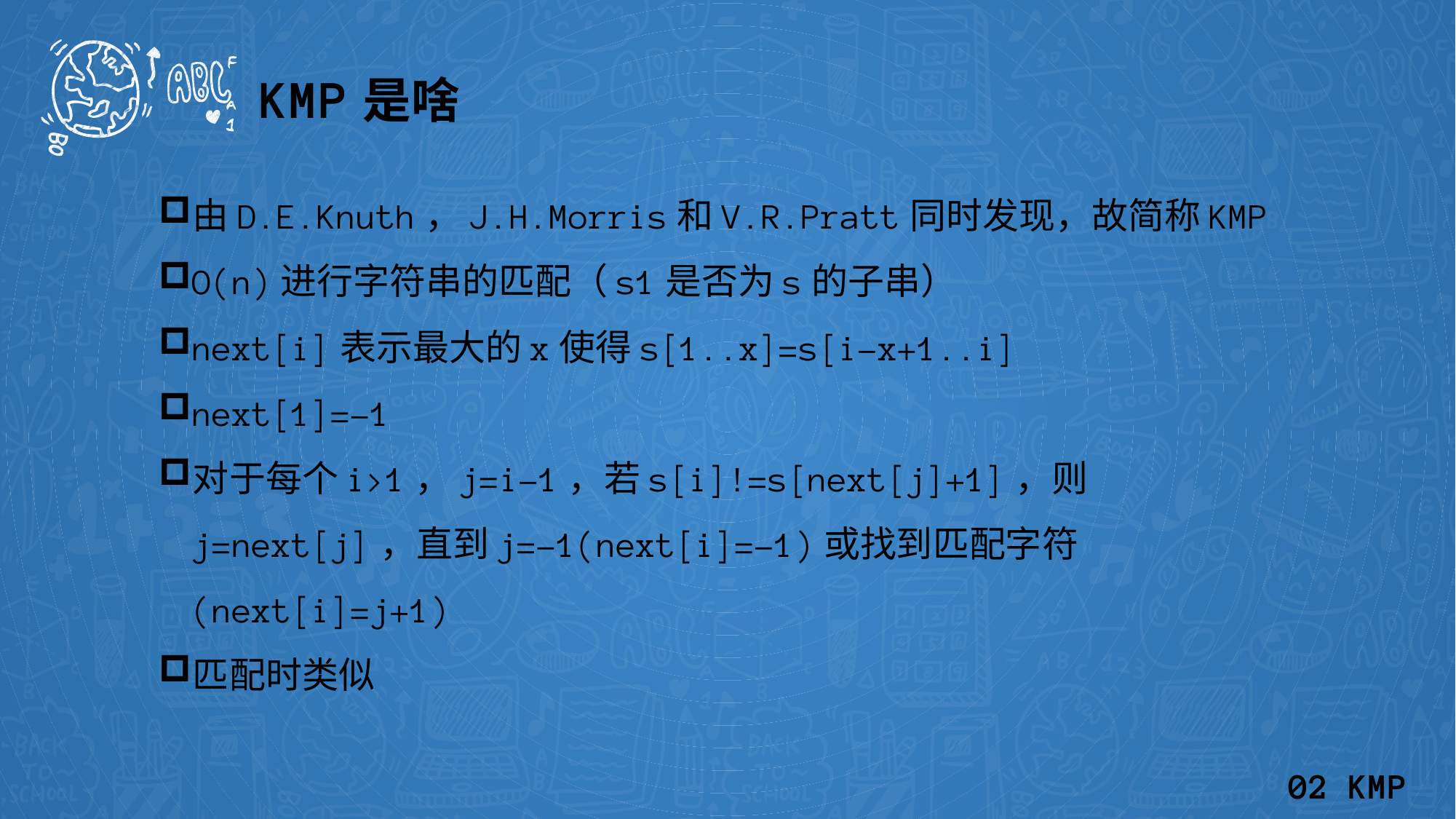

KMP是啥
由D.E.Knuth，J.H.Morris和V.R.Pratt同时发现，故简称KMP
O(n)进行字符串的匹配（s1是否为s的子串）
next[i]表示最大的x使得s[1..x]=s[i-x+1..i]
next[1]=-1
对于每个i>1，j=i-1，若s[i]!=s[next[j]+1]，则j=next[j]，直到j=-1(next[i]=-1)或找到匹配字符(next[i]=j+1)
匹配时类似
02 KMP